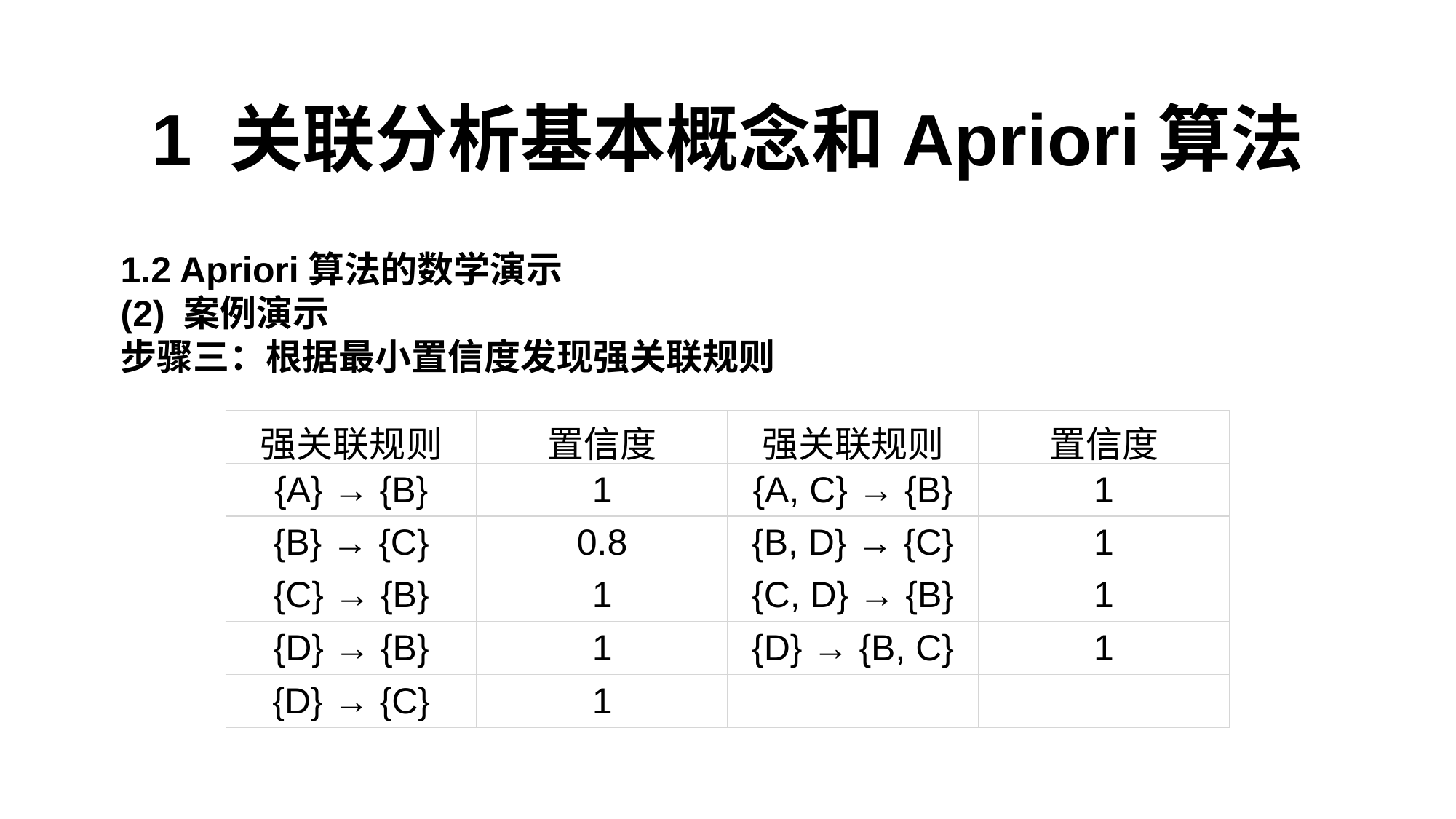

1 关联分析基本概念和Apriori算法
1.2 Apriori算法的数学演示
(2) 案例演示
步骤三：根据最小置信度发现强关联规则

| 强关联规则 | 置信度 | 强关联规则 | 置信度 |
| --- | --- | --- | --- |
| {A} → {B} | 1 | {A, C} → {B} | 1 |
| {B} → {C} | 0.8 | {B, D} → {C} | 1 |
| {C} → {B} | 1 | {C, D} → {B} | 1 |
| {D} → {B} | 1 | {D} → {B, C} | 1 |
| {D} → {C} | 1 |  |  |